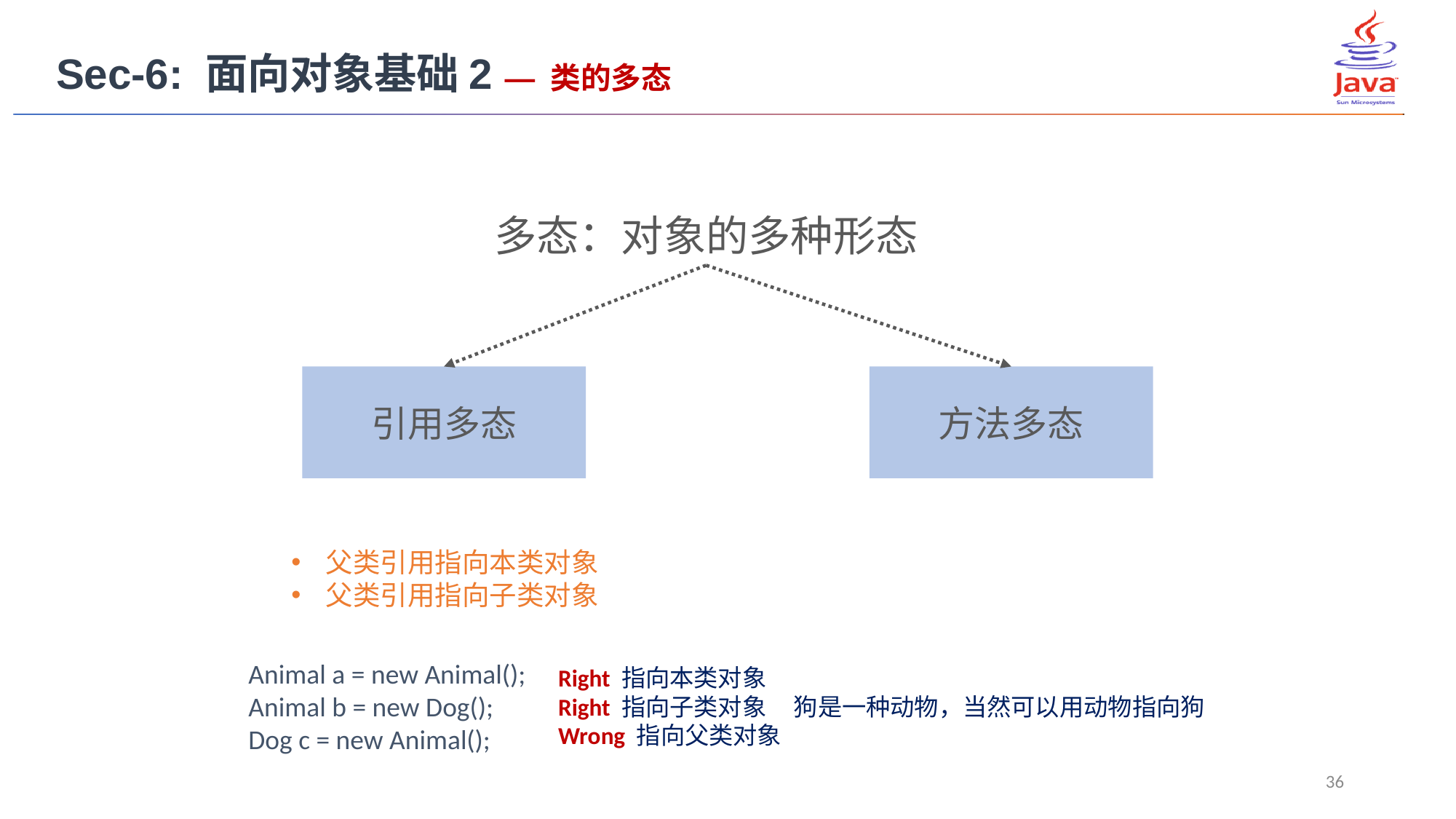

Sec-6: 面向对象基础2 — 类的多态
多态：对象的多种形态
引用多态
方法多态
父类引用指向本类对象
父类引用指向子类对象
Animal a = new Animal();
Animal b = new Dog();
Dog c = new Animal();
Right 指向本类对象
Right 指向子类对象     狗是一种动物，当然可以用动物指向狗
Wrong 指向父类对象
36